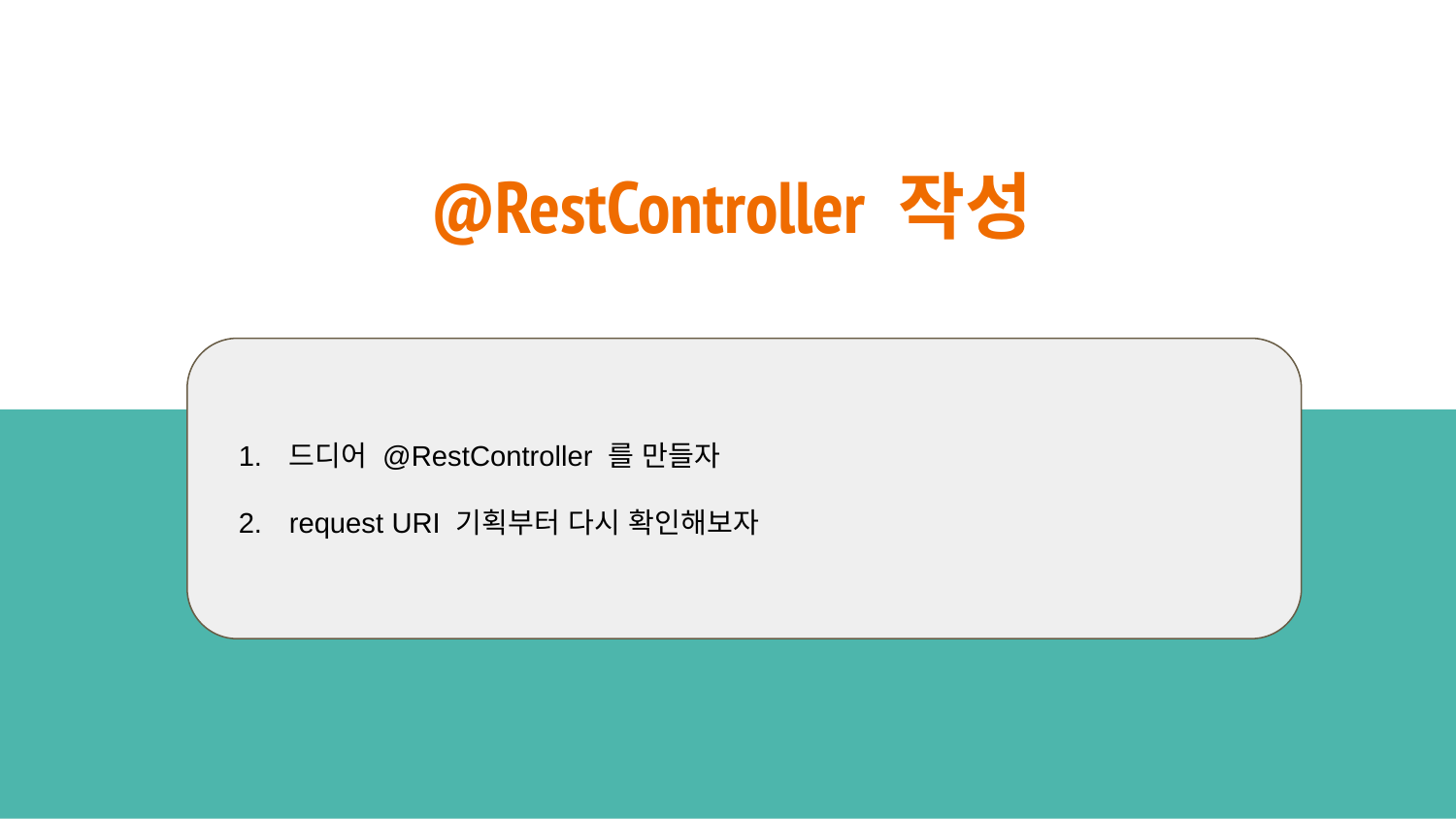

# @RestController 작성
드디어 @RestController 를 만들자
request URI 기획부터 다시 확인해보자